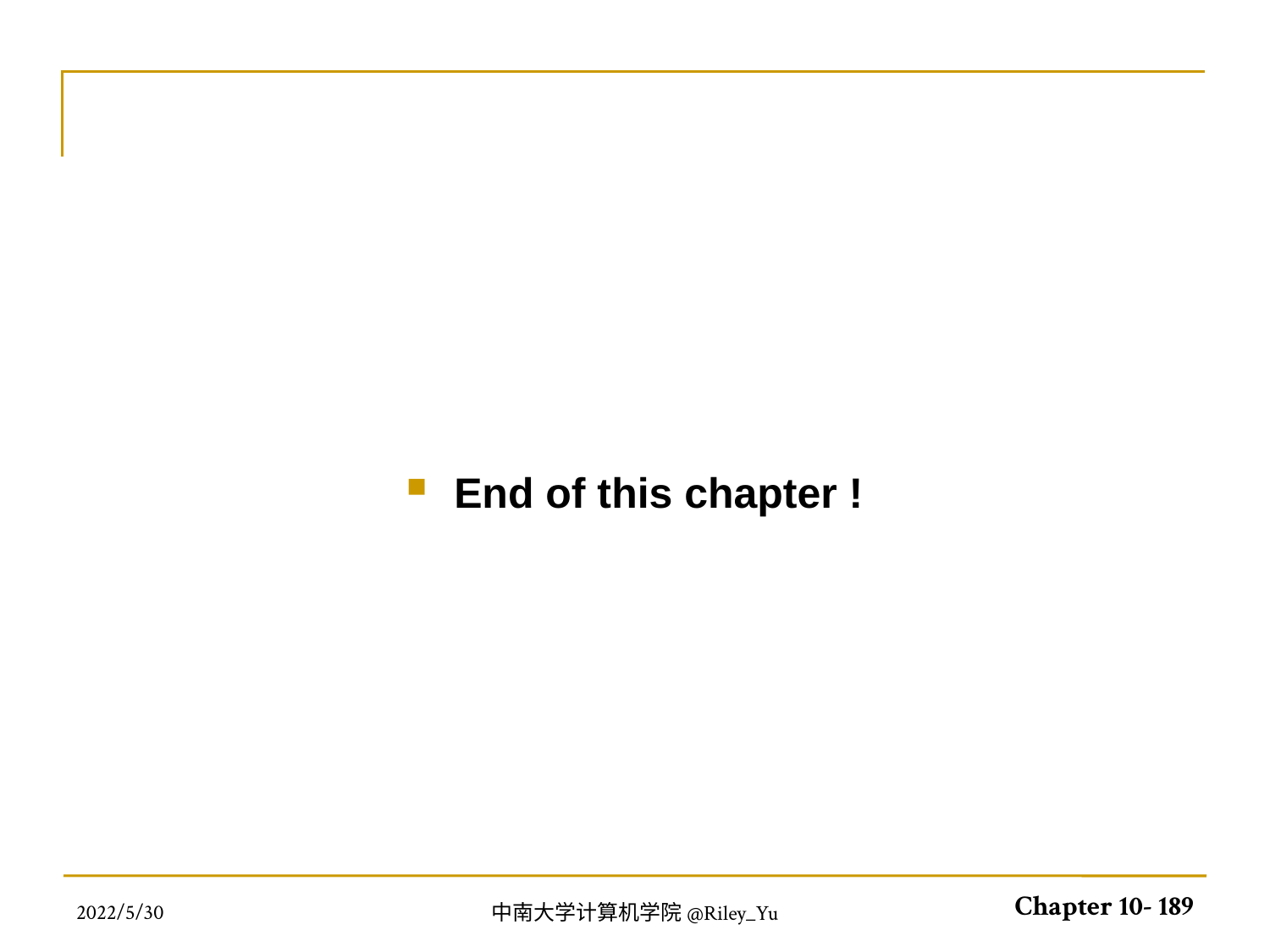

#

End of this chapter !
2022/5/30
Chapter 10- 189
中南大学计算机学院@Riley_Yu